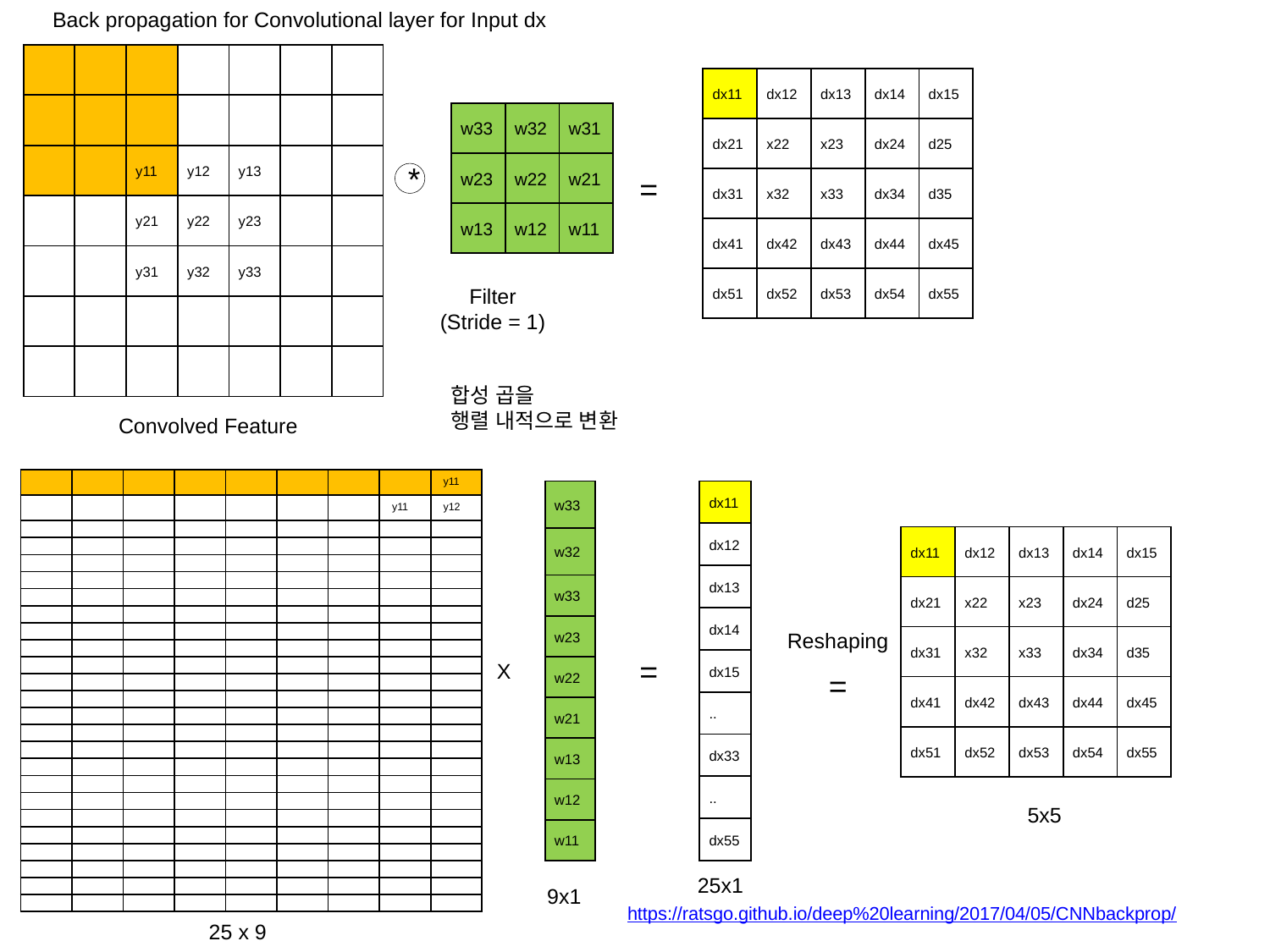

Back propagation for Convolutional layer for Input dx
|  |  |  |  |  |  |  |
| --- | --- | --- | --- | --- | --- | --- |
|  |  |  |  |  |  |  |
|  |  | y11 | y12 | y13 |  |  |
|  |  | y21 | y22 | y23 |  |  |
|  |  | y31 | y32 | y33 |  |  |
|  |  |  |  |  |  |  |
|  |  |  |  |  |  |  |
| dx11 | dx12 | dx13 | dx14 | dx15 |
| --- | --- | --- | --- | --- |
| dx21 | x22 | x23 | dx24 | d25 |
| dx31 | x32 | x33 | dx34 | d35 |
| dx41 | dx42 | dx43 | dx44 | dx45 |
| dx51 | dx52 | dx53 | dx54 | dx55 |
| w33 | w32 | w31 |
| --- | --- | --- |
| w23 | w22 | w21 |
| w13 | w12 | w11 |
=
*
Filter
(Stride = 1)
합성 곱을
행렬 내적으로 변환
Convolved Feature
|  |  |  |  |  |  |  |  | y11 |
| --- | --- | --- | --- | --- | --- | --- | --- | --- |
|  |  |  |  |  |  |  | y11 | y12 |
|  |  |  |  |  |  |  |  |  |
|  |  |  |  |  |  |  |  |  |
|  |  |  |  |  |  |  |  |  |
|  |  |  |  |  |  |  |  |  |
|  |  |  |  |  |  |  |  |  |
|  |  |  |  |  |  |  |  |  |
|  |  |  |  |  |  |  |  |  |
|  |  |  |  |  |  |  |  |  |
|  |  |  |  |  |  |  |  |  |
|  |  |  |  |  |  |  |  |  |
|  |  |  |  |  |  |  |  |  |
|  |  |  |  |  |  |  |  |  |
|  |  |  |  |  |  |  |  |  |
|  |  |  |  |  |  |  |  |  |
|  |  |  |  |  |  |  |  |  |
|  |  |  |  |  |  |  |  |  |
|  |  |  |  |  |  |  |  |  |
|  |  |  |  |  |  |  |  |  |
|  |  |  |  |  |  |  |  |  |
|  |  |  |  |  |  |  |  |  |
|  |  |  |  |  |  |  |  |  |
|  |  |  |  |  |  |  |  |  |
|  |  |  |  |  |  |  |  |  |
| w33 |
| --- |
| w32 |
| w33 |
| w23 |
| w22 |
| w21 |
| w13 |
| w12 |
| w11 |
| dx11 |
| --- |
| dx12 |
| dx13 |
| dx14 |
| dx15 |
| .. |
| dx33 |
| .. |
| dx55 |
| dx11 | dx12 | dx13 | dx14 | dx15 |
| --- | --- | --- | --- | --- |
| dx21 | x22 | x23 | dx24 | d25 |
| dx31 | x32 | x33 | dx34 | d35 |
| dx41 | dx42 | dx43 | dx44 | dx45 |
| dx51 | dx52 | dx53 | dx54 | dx55 |
Reshaping
=
X
=
5x5
25x1
9x1
https://ratsgo.github.io/deep%20learning/2017/04/05/CNNbackprop/
25 x 9